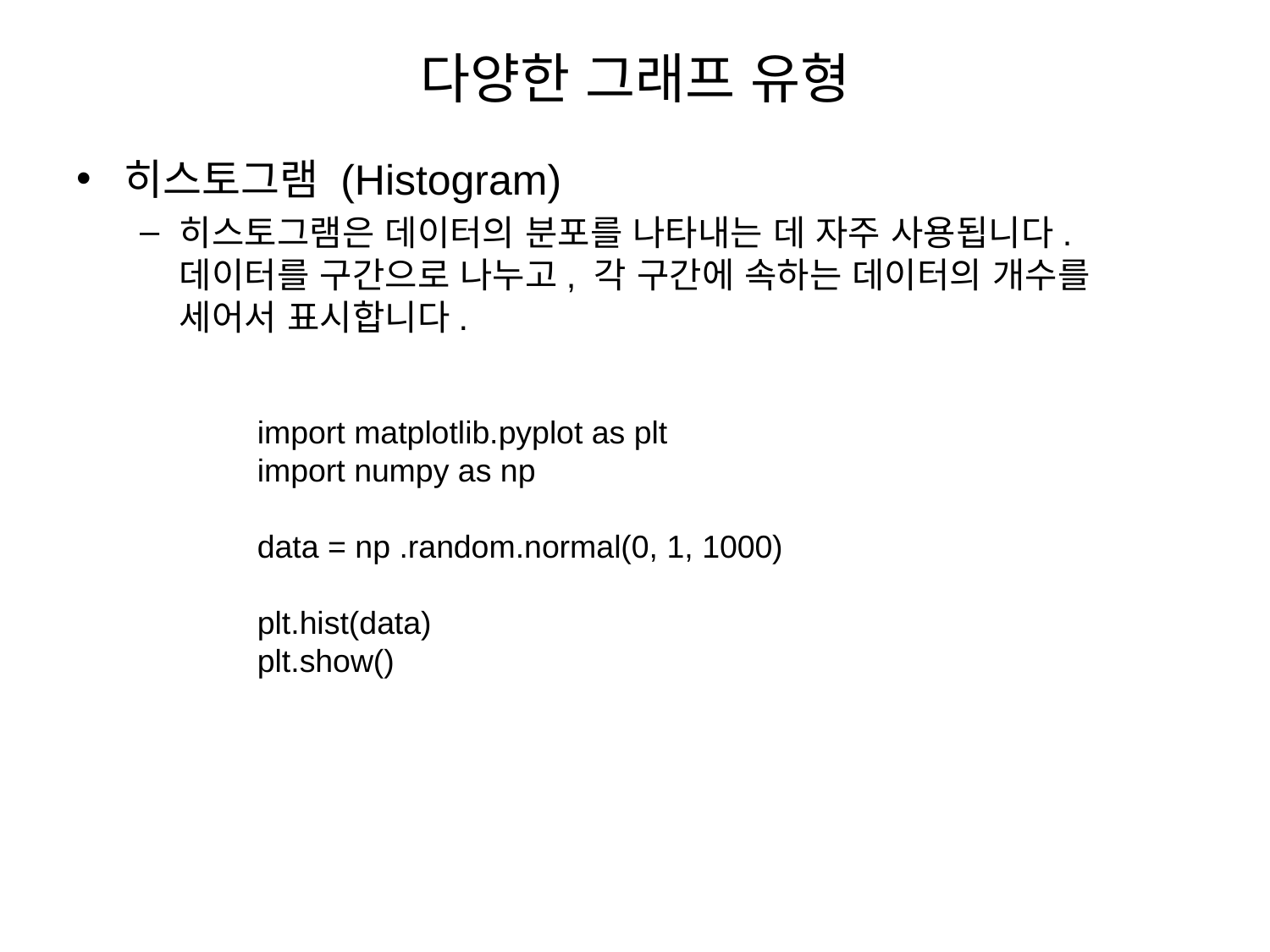

# 다양한 그래프 유형
히스토그램 (Histogram)
히스토그램은 데이터의 분포를 나타내는 데 자주 사용됩니다. 데이터를 구간으로 나누고, 각 구간에 속하는 데이터의 개수를 세어서 표시합니다.
import matplotlib.pyplot as plt
import numpy as np

data = np .random.normal(0, 1, 1000)

plt.hist(data)
plt.show()